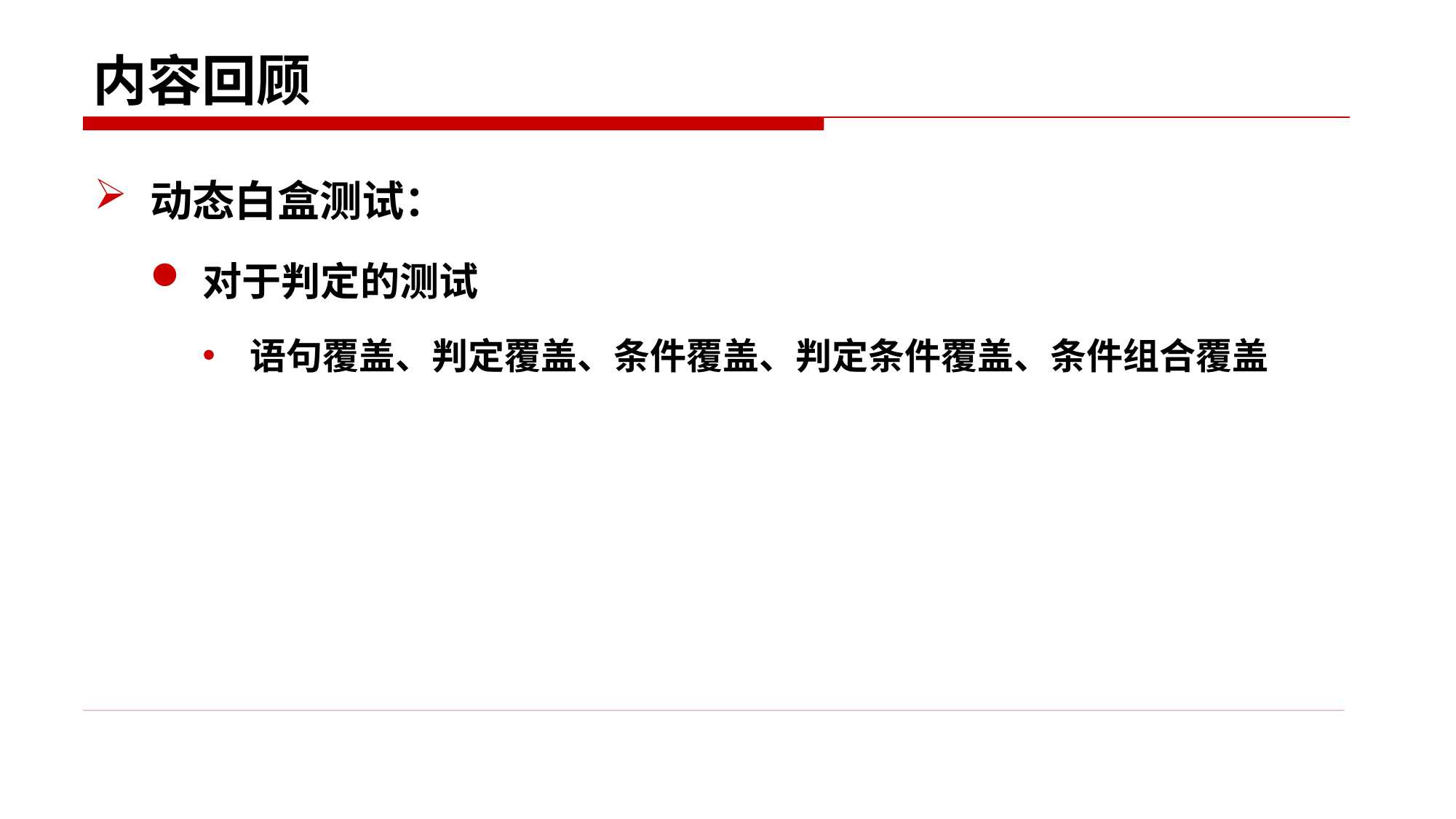

# 内容回顾
动态白盒测试：
对于判定的测试
语句覆盖、判定覆盖、条件覆盖、判定条件覆盖、条件组合覆盖